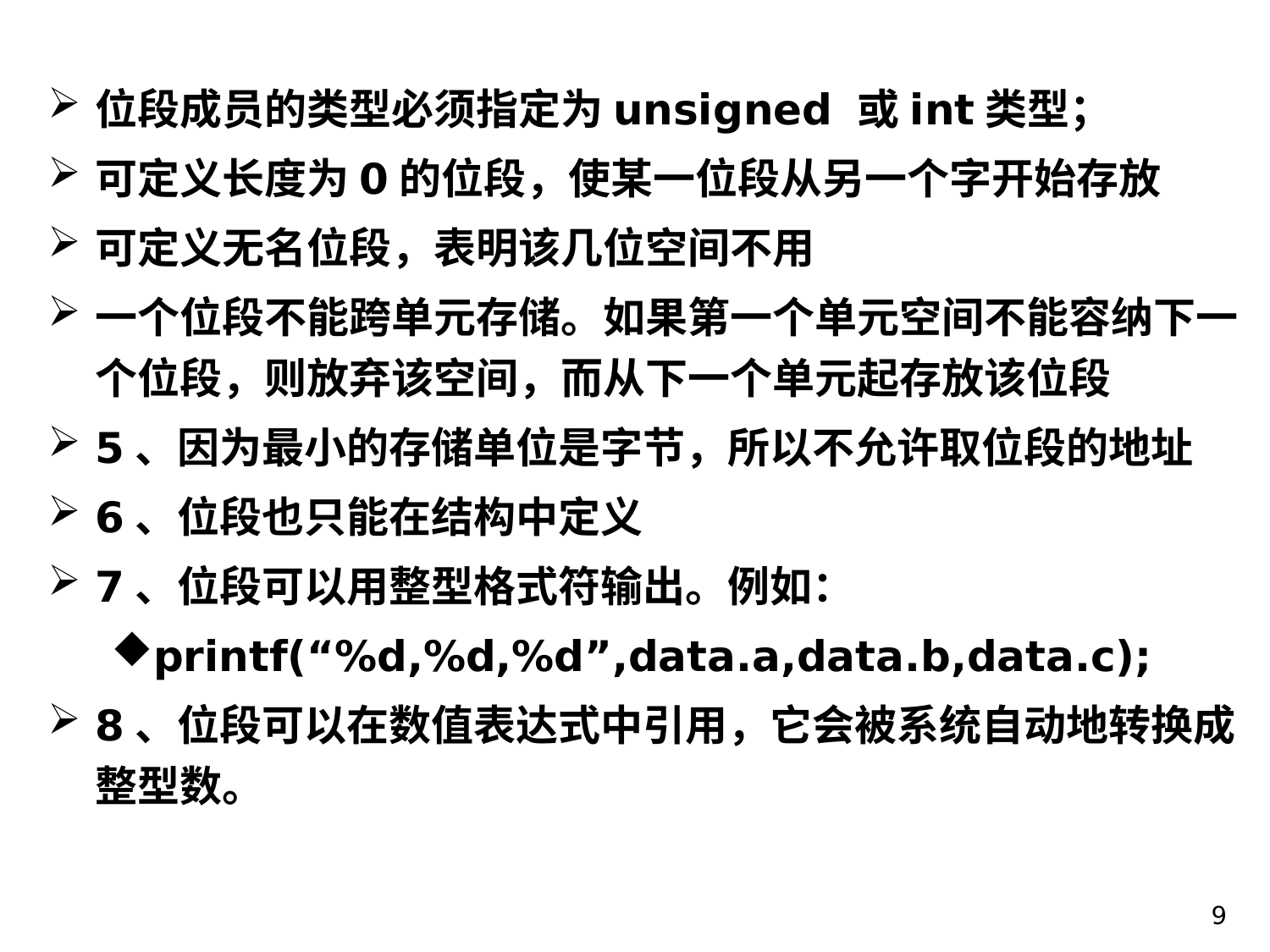

位段成员的类型必须指定为unsigned 或int类型；
可定义长度为0的位段，使某一位段从另一个字开始存放
可定义无名位段，表明该几位空间不用
一个位段不能跨单元存储。如果第一个单元空间不能容纳下一个位段，则放弃该空间，而从下一个单元起存放该位段
5、因为最小的存储单位是字节，所以不允许取位段的地址
6、位段也只能在结构中定义
7、位段可以用整型格式符输出。例如：
printf(“%d,%d,%d”,data.a,data.b,data.c);
8、位段可以在数值表达式中引用，它会被系统自动地转换成整型数。
9